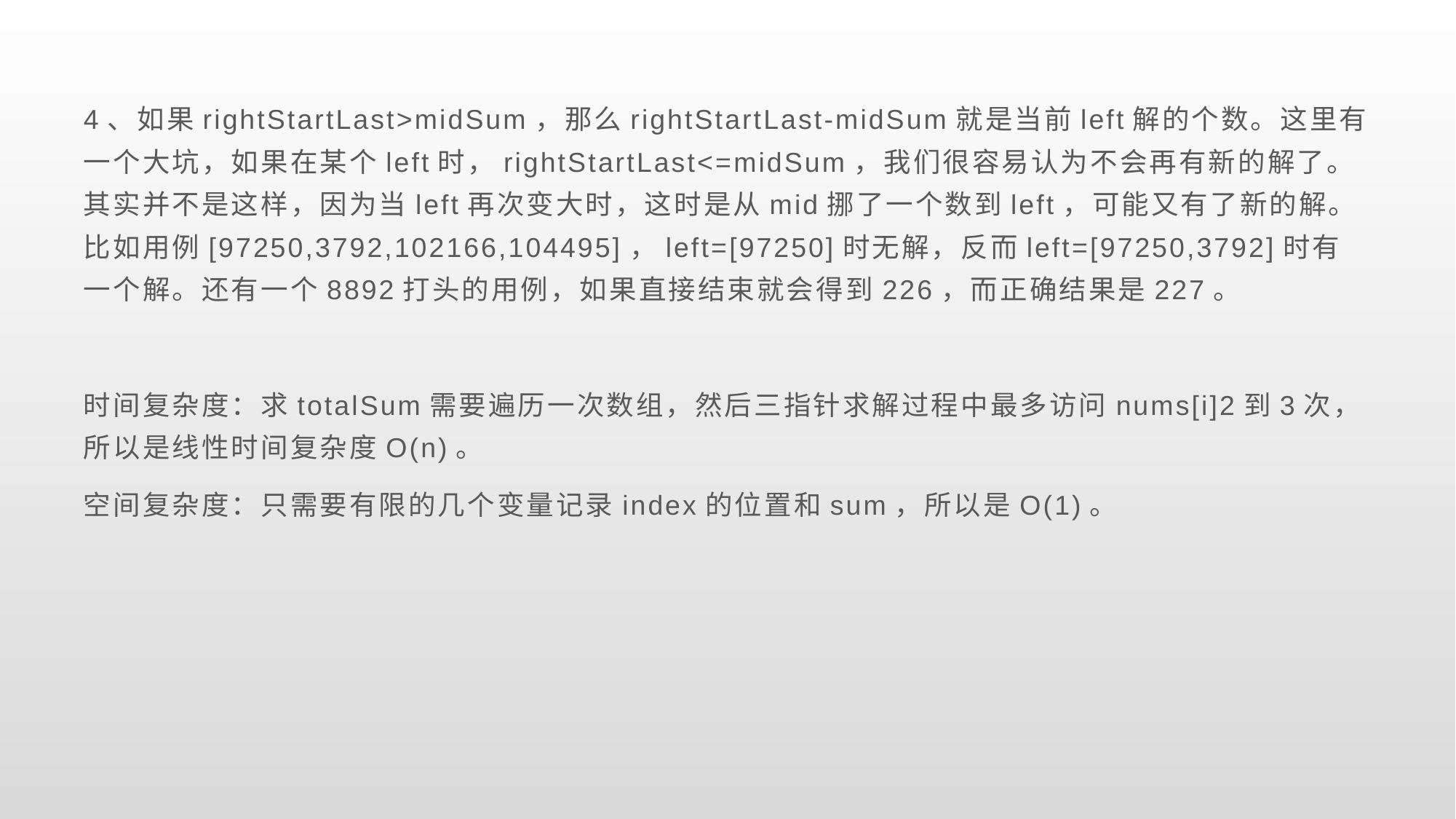

4、如果rightStartLast>midSum，那么rightStartLast-midSum就是当前left解的个数。这里有一个大坑，如果在某个left时，rightStartLast<=midSum，我们很容易认为不会再有新的解了。其实并不是这样，因为当left再次变大时，这时是从mid挪了一个数到left，可能又有了新的解。比如用例[97250,3792,102166,104495]，left=[97250]时无解，反而left=[97250,3792]时有一个解。还有一个8892打头的用例，如果直接结束就会得到226，而正确结果是227。

时间复杂度：求totalSum需要遍历一次数组，然后三指针求解过程中最多访问nums[i]2到3次，所以是线性时间复杂度O(n)。
空间复杂度：只需要有限的几个变量记录index的位置和sum，所以是O(1)。